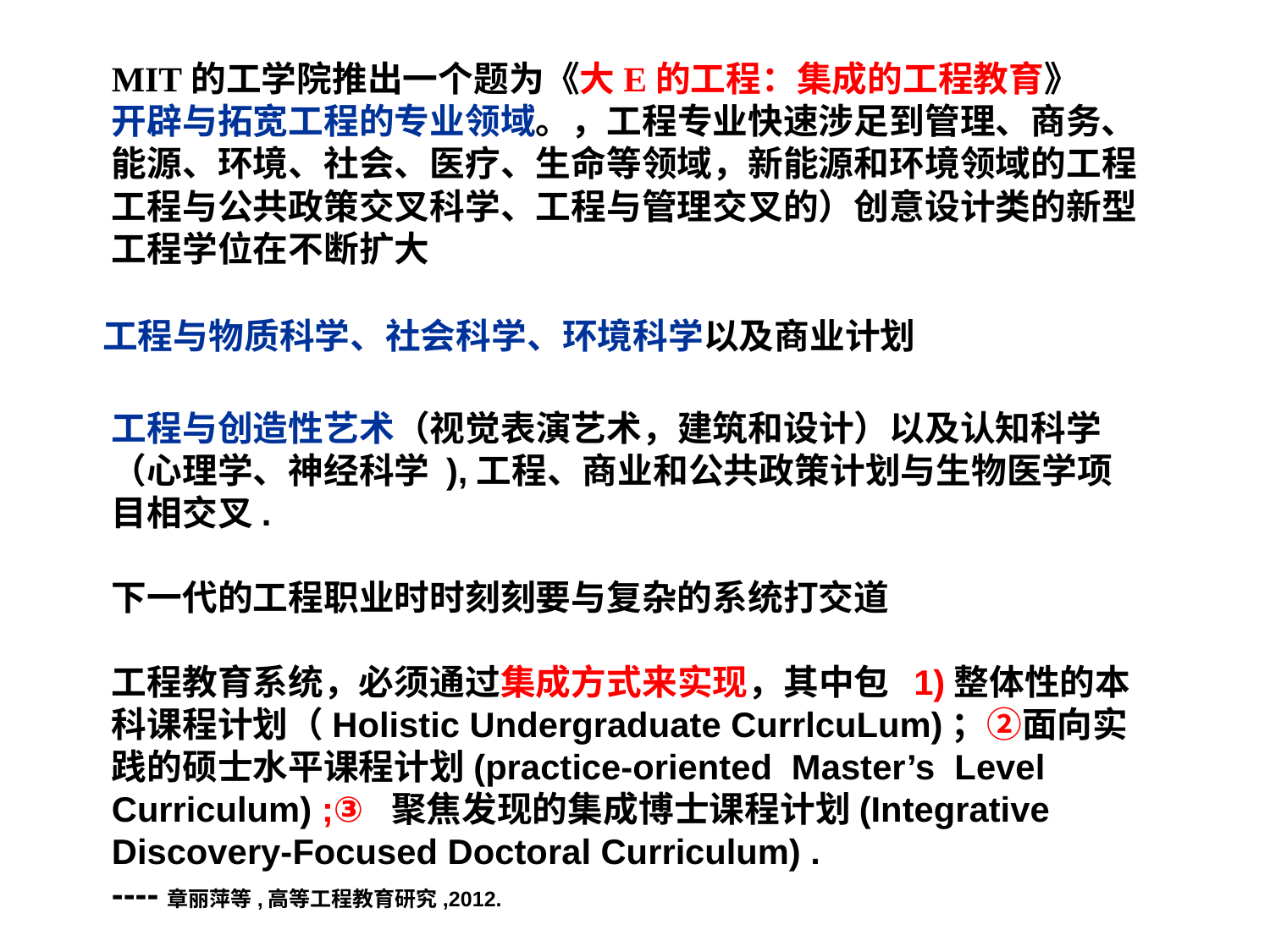

MIT的工学院推出一个题为《大E的工程：集成的工程教育》
开辟与拓宽工程的专业领域。，工程专业快速涉足到管理、商务、能源、环境、社会、医疗、生命等领域，新能源和环境领域的工程工程与公共政策交叉科学、工程与管理交叉的）创意设计类的新型工程学位在不断扩大
    工程与物质科学、社会科学、环境科学以及商业计划
工程与创造性艺术（视觉表演艺术，建筑和设计）以及认知科学（心理学、神经科学 ),工程、商业和公共政策计划与生物医学项
目相交叉.

下一代的工程职业时时刻刻要与复杂的系统打交道

工程教育系统，必须通过集成方式来实现，其中包  1)整体性的本科课程计划（Holistic Undergraduate CurrlcuLum)；②面向实践的硕士水平课程计划(practice-oriented  Master’s  Level  Curriculum) ;③  聚焦发现的集成博士课程计划(Integrative Discovery-Focused Doctoral Curriculum) .
----章丽萍等,高等工程教育研究,2012.